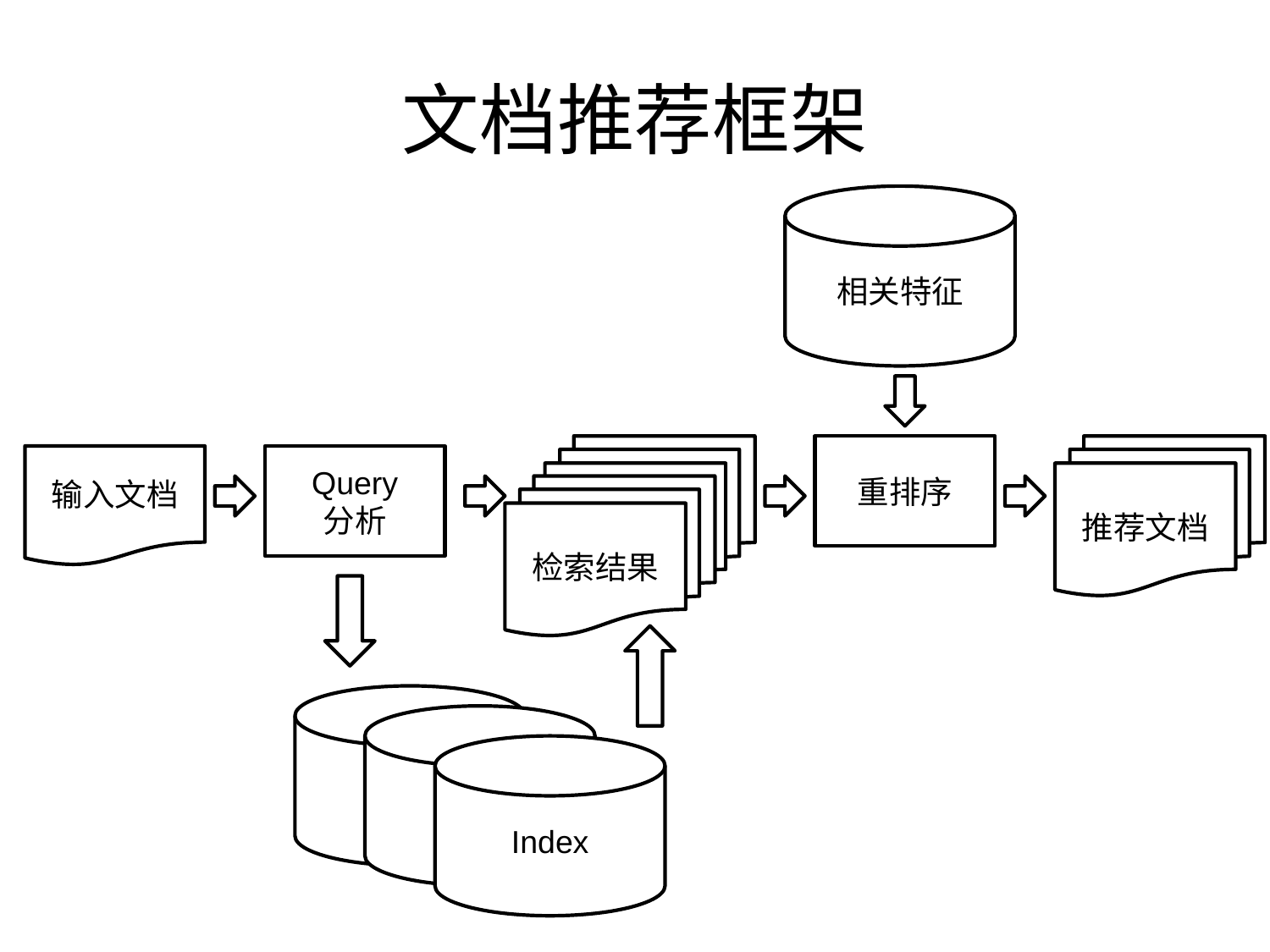

# 文档推荐框架
相关特征

重排序
推荐文档
输入文档
Query
分析

检索结果

Index
Index
Index